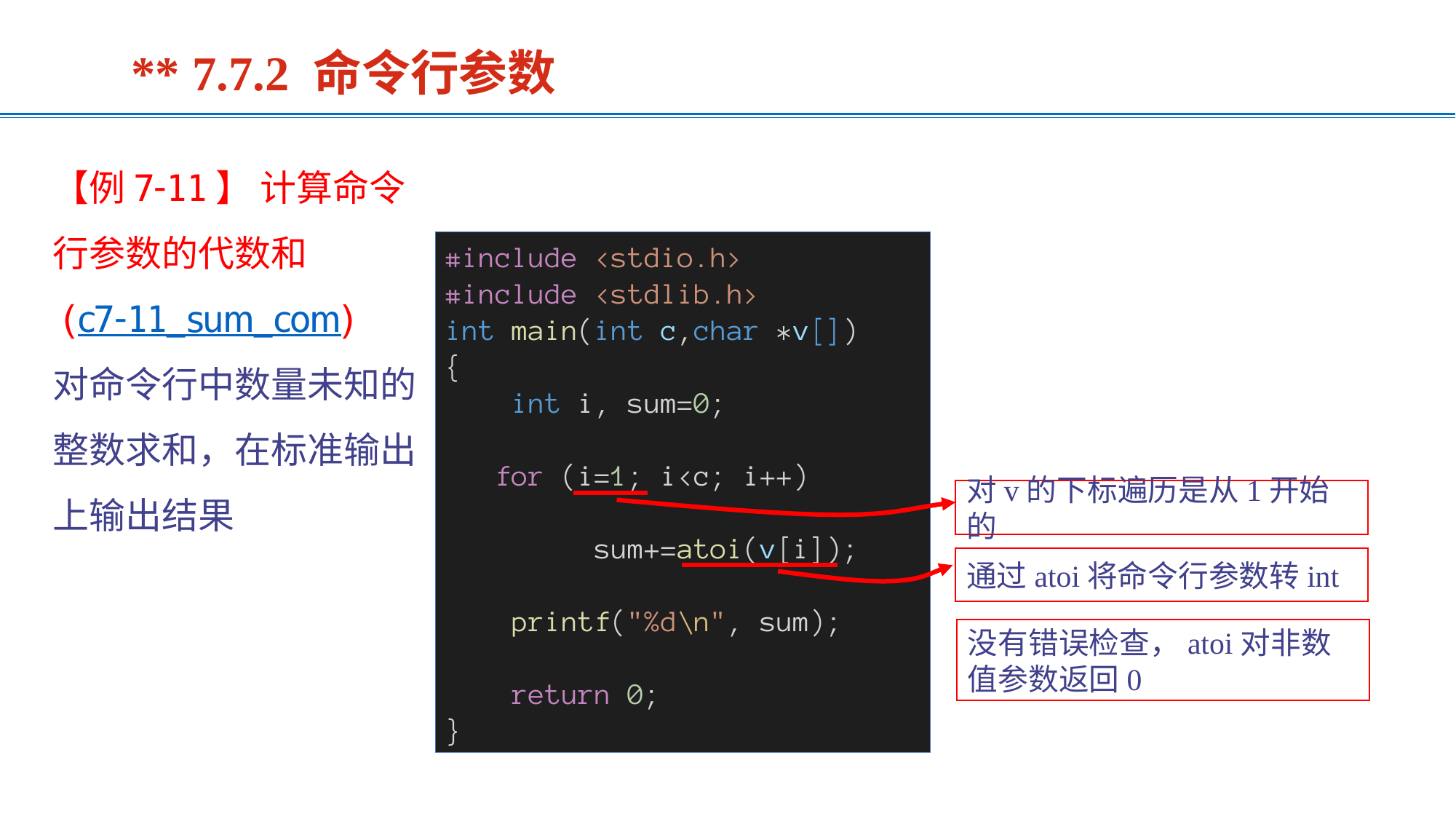

** 7.7.2 命令行参数
【例7-11】 计算命令行参数的代数和
 (c7-11_sum_com)
对命令行中数量未知的整数求和，在标准输出上输出结果
#include <stdio.h>
#include <stdlib.h>
int main(int c,char *v[])
{
    int i, sum=0;
   for (i=1; i<c; i++)

         sum+=atoi(v[i]);

    printf("%d\n", sum);
    return 0;
}
对v的下标遍历是从1开始的

通过atoi将命令行参数转int

没有错误检查，atoi对非数值参数返回0